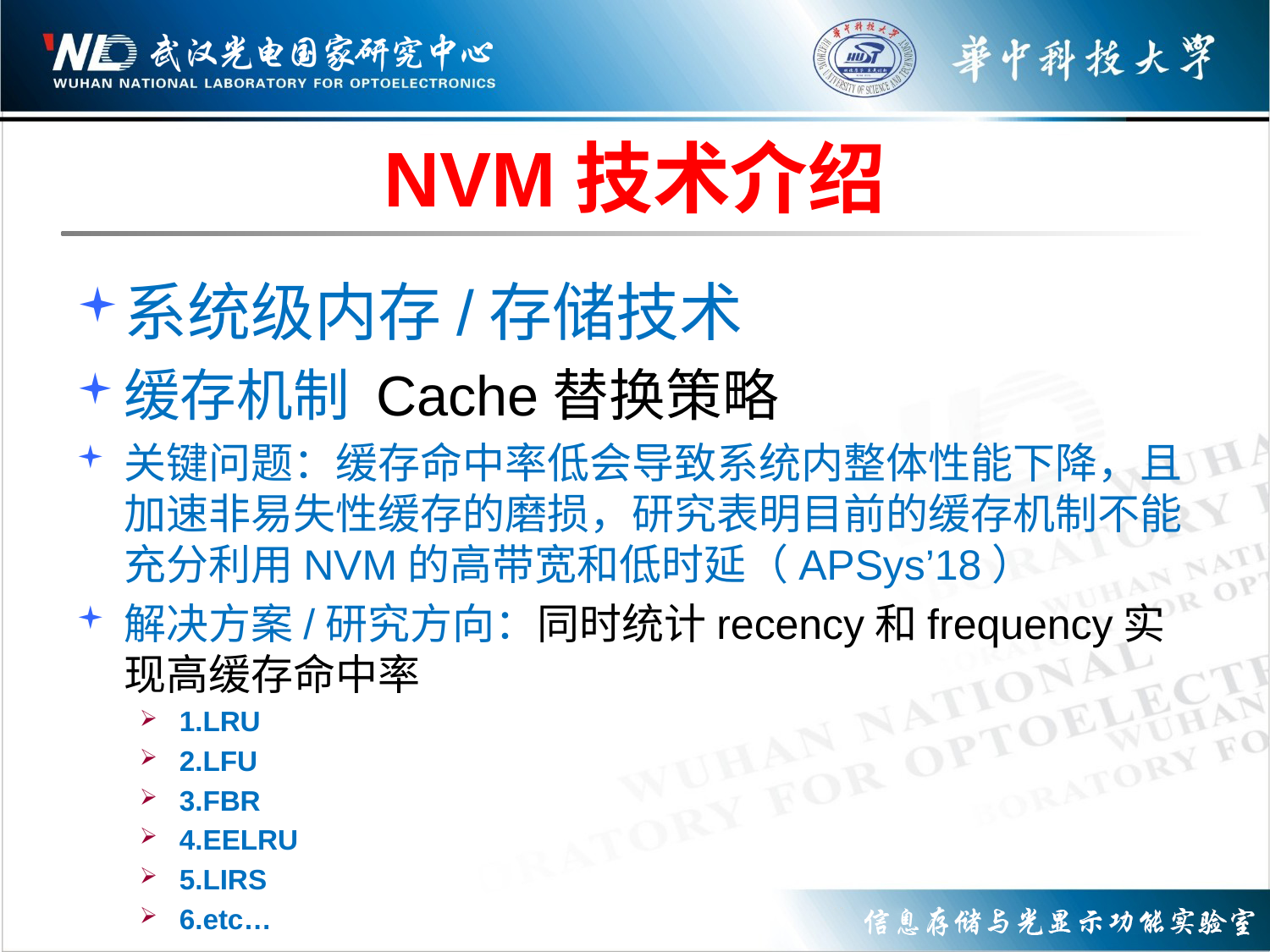

# NVM技术介绍
系统级内存/存储技术
缓存机制 Cache替换策略
关键问题：缓存命中率低会导致系统内整体性能下降，且加速非易失性缓存的磨损，研究表明目前的缓存机制不能充分利用NVM的高带宽和低时延（APSys’18）
解决方案/研究方向：同时统计recency和frequency实现高缓存命中率
1.LRU
2.LFU
3.FBR
4.EELRU
5.LIRS
6.etc…